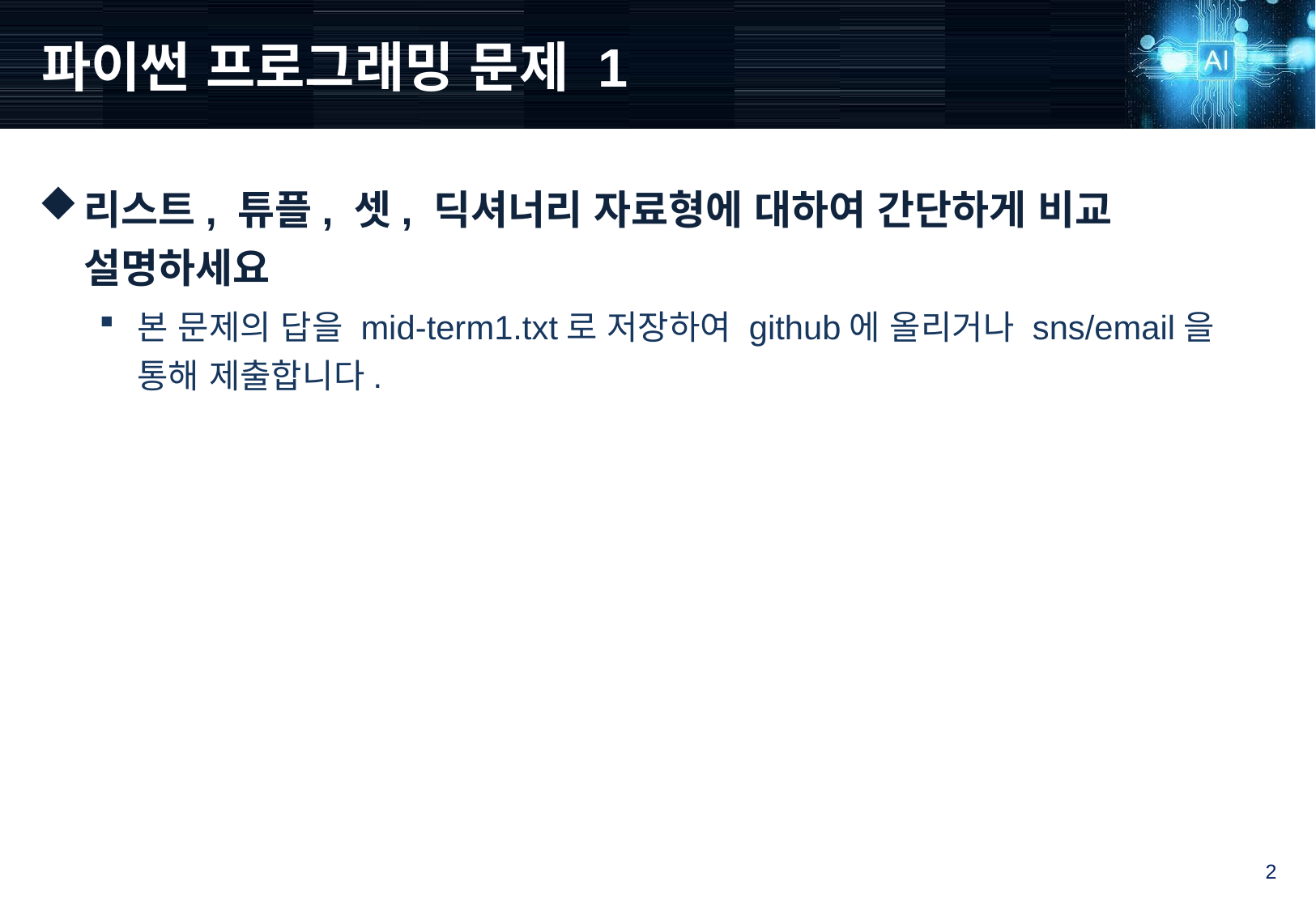

# 파이썬 프로그래밍 문제 1
리스트, 튜플, 셋, 딕셔너리 자료형에 대하여 간단하게 비교 설명하세요
본 문제의 답을 mid-term1.txt로 저장하여 github에 올리거나 sns/email을 통해 제출합니다.

2